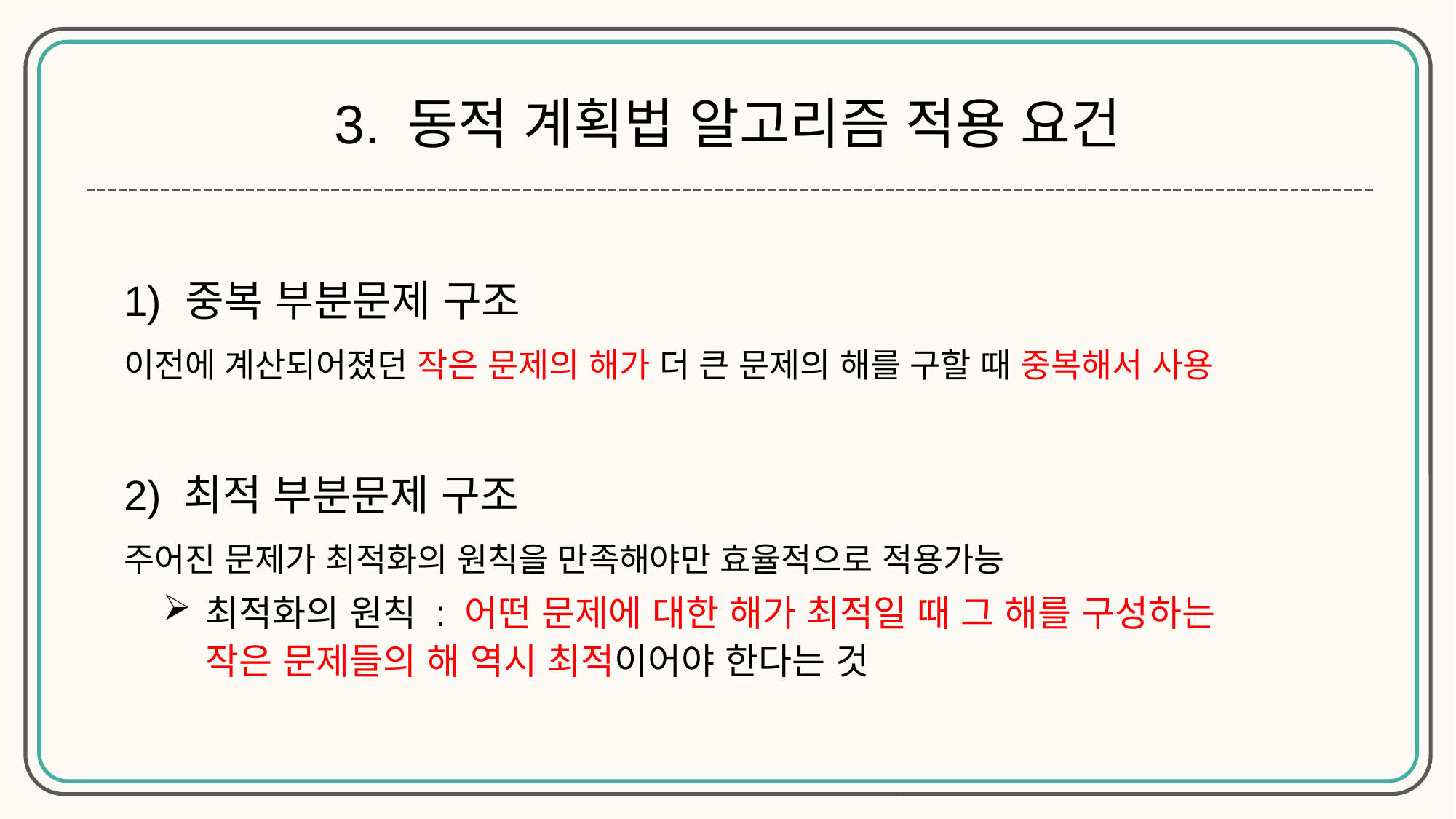

3. 동적 계획법 알고리즘 적용 요건
중복 부분문제 구조
이전에 계산되어졌던 작은 문제의 해가 더 큰 문제의 해를 구할 때 중복해서 사용
2) 최적 부분문제 구조
주어진 문제가 최적화의 원칙을 만족해야만 효율적으로 적용가능
최적화의 원칙 : 어떤 문제에 대한 해가 최적일 때 그 해를 구성하는 작은 문제들의 해 역시 최적이어야 한다는 것